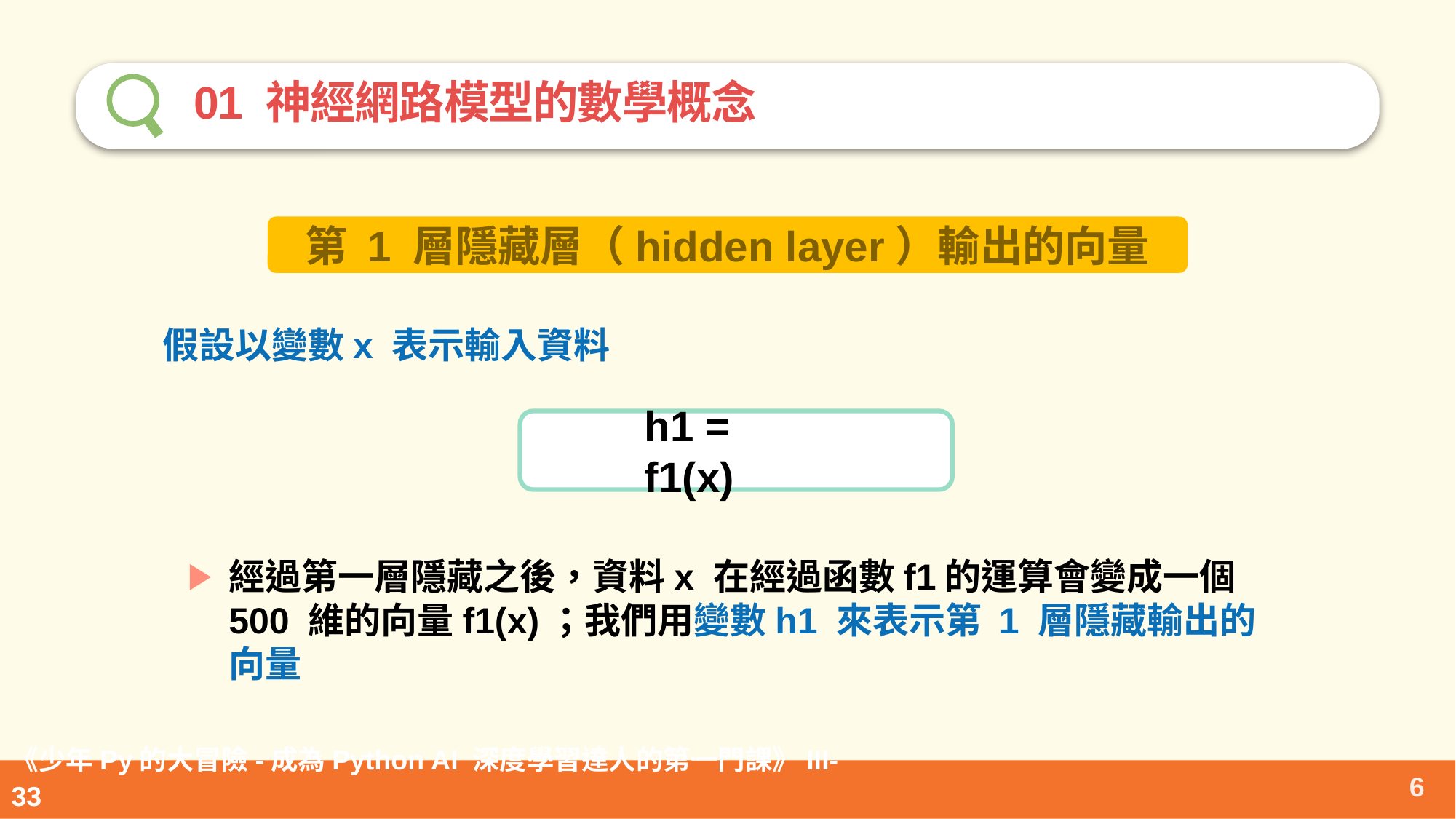

01 神經網路模型的數學概念
第 1 層隱藏層（hidden layer）輸出的向量

假設以變數x 表示輸入資料

h1 = f1(x)
經過第一層隱藏之後，資料x 在經過函數f1的運算會變成一個500 維的向量f1(x)；我們用變數h1 來表示第 1 層隱藏輸出的向量
6